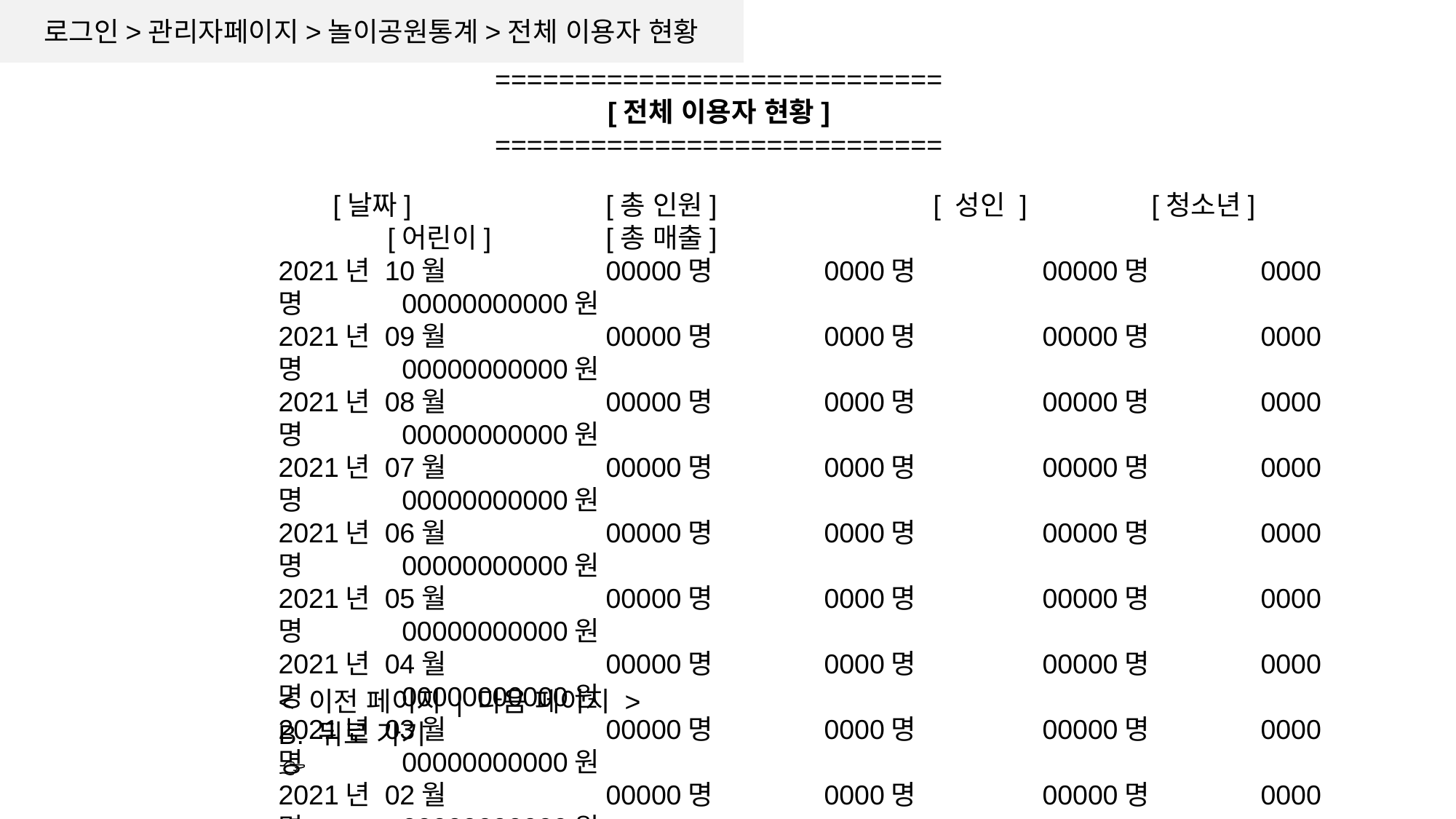

로그인>관리자페이지>놀이공원통계>전체 이용자 현황
============================
[전체 이용자 현황]
============================

[날짜]		[총 인원]		[ 성인 ]		[청소년]		[어린이]		[총 매출]
2021년 10월 		00000명		0000명		00000명		0000명	 00000000000원
2021년 09월 		00000명		0000명		00000명		0000명	 00000000000원
2021년 08월 		00000명		0000명		00000명		0000명	 00000000000원
2021년 07월 		00000명		0000명		00000명		0000명	 00000000000원
2021년 06월 		00000명		0000명		00000명		0000명	 00000000000원
2021년 05월 		00000명		0000명		00000명		0000명	 00000000000원
2021년 04월 		00000명		0000명		00000명		0000명	 00000000000원
2021년 03월 		00000명		0000명		00000명		0000명	 00000000000원
2021년 02월 		00000명		0000명		00000명		0000명	 00000000000원
2021년 01월 		00000명		0000명		00000명		0000명	 00000000000원
2020년 12월 		00000명		0000명		00000명		0000명	 00000000000원
2020년 11월 		00000명		0000명		00000명		0000명	 00000000000원

1/1000

< 이전 페이지 | 다음 페이지 >
B. 뒤로 가기
👉